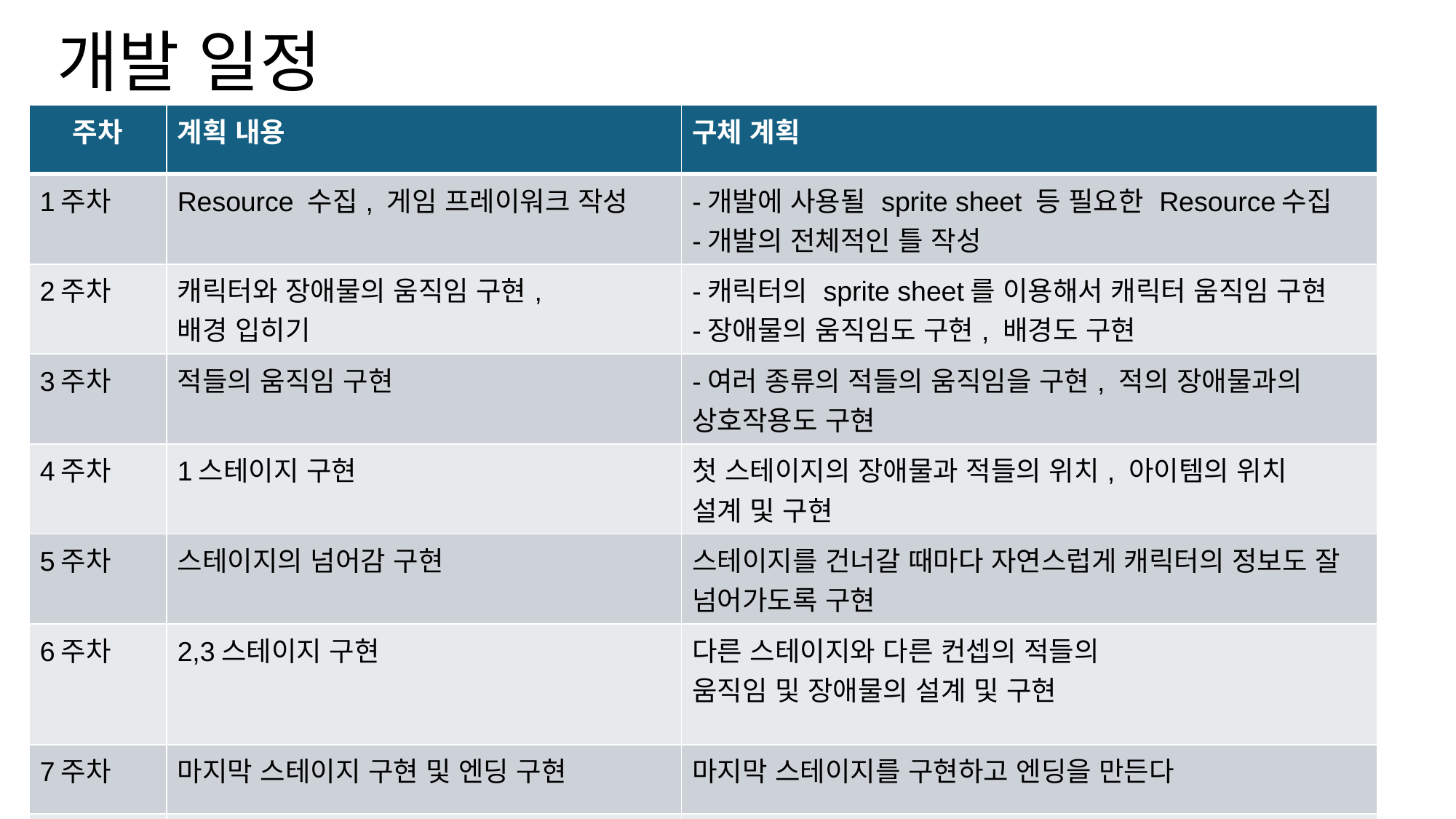

# 개발 일정
| 주차 | 계획 내용 | 구체 계획 |
| --- | --- | --- |
| 1주차 | Resource 수집, 게임 프레이워크 작성 | -개발에 사용될 sprite sheet 등 필요한 Resource수집 -개발의 전체적인 틀 작성 |
| 2주차 | 캐릭터와 장애물의 움직임 구현, 배경 입히기 | -캐릭터의 sprite sheet를 이용해서 캐릭터 움직임 구현 -장애물의 움직임도 구현, 배경도 구현 |
| 3주차 | 적들의 움직임 구현 | -여러 종류의 적들의 움직임을 구현, 적의 장애물과의 상호작용도 구현 |
| 4주차 | 1스테이지 구현 | 첫 스테이지의 장애물과 적들의 위치, 아이템의 위치 설계 및 구현 |
| 5주차 | 스테이지의 넘어감 구현 | 스테이지를 건너갈 때마다 자연스럽게 캐릭터의 정보도 잘 넘어가도록 구현 |
| 6주차 | 2,3스테이지 구현 | 다른 스테이지와 다른 컨셉의 적들의 움직임 및 장애물의 설계 및 구현 |
| 7주차 | 마지막 스테이지 구현 및 엔딩 구현 | 마지막 스테이지를 구현하고 엔딩을 만든다 |
| 8주차 | 코드 리펙토링 및 버그 | 버그 사항이 있으면 수정하고 문제점들을 고친다 |